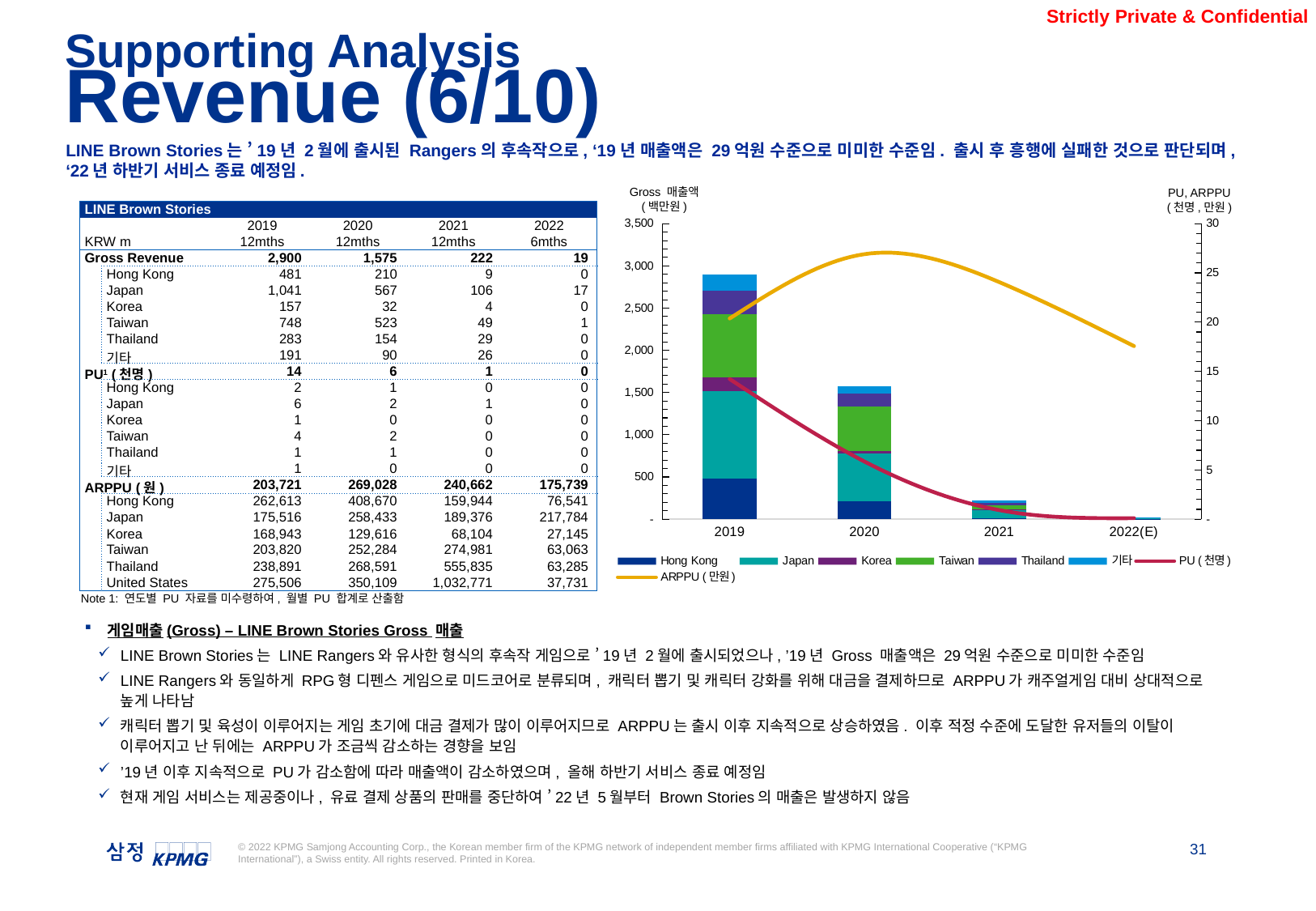

Supporting Analysis
Revenue (6/10)
LINE Brown Stories는 ’19년 2월에 출시된 Rangers의 후속작으로, ‘19년 매출액은 29억원 수준으로 미미한 수준임. 출시 후 흥행에 실패한 것으로 판단되며, ‘22년 하반기 서비스 종료 예정임.
Gross 매출액 (백만원)
PU, ARPPU
(천명,만원)

### Chart

| Category | Hong Kong | Japan | Korea | Taiwan | Thailand | 기타 | PU (천명) | ARPPU (만원) |
|---|---|---|---|---|---|---|---|---|
| 2019 | 480.5810754975001 | 1040.810643005 | 157.11711946569997 | 747.6113017630001 | 283.3249700661 | 190.92591114619978 | 14.237 | 20.37206589129381 |
| 2020 | 209.6476549085 | 567.2594111811001 | 31.755961015999997 | 523.2364656585 | 153.9027239225 | 89.62785456309979 | 5.856000000000001 | 26.902835916149243 |
| 2021 | 8.956848221000001 | 105.86142198539999 | 3.6094986265 | 49.221597535 | 28.9034298783 | 25.819265036299985 | 0.9240000000000003 | 24.06624039853895 |
| 2022(E) | 0.3827070814 | 17.2049080782 | 0.0814345828 | 0.8198187012 | 0.12657017899999998 | 0.18865605440000335 | 0.10700000000000003 | 17.573920258878502 |
| LINE Brown Stories |  |  |  |  |  |  |
| --- | --- | --- | --- | --- | --- | --- |
|  |  |  | 2019 | 2020 | 2021 | 2022 |
| KRW m |  |  | 12mths | 12mths | 12mths | 6mths |
| Gross Revenue |  |  | 2,900 | 1,575 | 222 | 19 |
|  | Hong Kong |  | 481 | 210 | 9 | 0 |
|  | Japan |  | 1,041 | 567 | 106 | 17 |
|  | Korea |  | 157 | 32 | 4 | 0 |
|  | Taiwan |  | 748 | 523 | 49 | 1 |
|  | Thailand |  | 283 | 154 | 29 | 0 |
|  | 기타 |  | 191 | 90 | 26 | 0 |
| PU1 (천명) |  |  | 14 | 6 | 1 | 0 |
|  | Hong Kong |  | 2 | 1 | 0 | 0 |
|  | Japan |  | 6 | 2 | 1 | 0 |
|  | Korea |  | 1 | 0 | 0 | 0 |
|  | Taiwan |  | 4 | 2 | 0 | 0 |
|  | Thailand |  | 1 | 1 | 0 | 0 |
|  | 기타 |  | 1 | 0 | 0 | 0 |
| ARPPU (원) |  |  | 203,721 | 269,028 | 240,662 | 175,739 |
|  | Hong Kong |  | 262,613 | 408,670 | 159,944 | 76,541 |
|  | Japan |  | 175,516 | 258,433 | 189,376 | 217,784 |
|  | Korea |  | 168,943 | 129,616 | 68,104 | 27,145 |
|  | Taiwan |  | 203,820 | 252,284 | 274,981 | 63,063 |
|  | Thailand |  | 238,891 | 268,591 | 555,835 | 63,285 |
|  | United States |  | 275,506 | 350,109 | 1,032,771 | 37,731 |
Note 1: 연도별 PU 자료를 미수령하여, 월별 PU 합계로 산출함
게임매출(Gross) – LINE Brown Stories Gross 매출
LINE Brown Stories는 LINE Rangers와 유사한 형식의 후속작 게임으로 ’19년 2월에 출시되었으나, ’19년 Gross 매출액은 29억원 수준으로 미미한 수준임
LINE Rangers와 동일하게 RPG형 디펜스 게임으로 미드코어로 분류되며, 캐릭터 뽑기 및 캐릭터 강화를 위해 대금을 결제하므로 ARPPU가 캐주얼게임 대비 상대적으로 높게 나타남
캐릭터 뽑기 및 육성이 이루어지는 게임 초기에 대금 결제가 많이 이루어지므로 ARPPU는 출시 이후 지속적으로 상승하였음. 이후 적정 수준에 도달한 유저들의 이탈이 이루어지고 난 뒤에는 ARPPU가 조금씩 감소하는 경향을 보임
’19년 이후 지속적으로 PU가 감소함에 따라 매출액이 감소하였으며, 올해 하반기 서비스 종료 예정임
현재 게임 서비스는 제공중이나, 유료 결제 상품의 판매를 중단하여 ’22년 5월부터 Brown Stories의 매출은 발생하지 않음